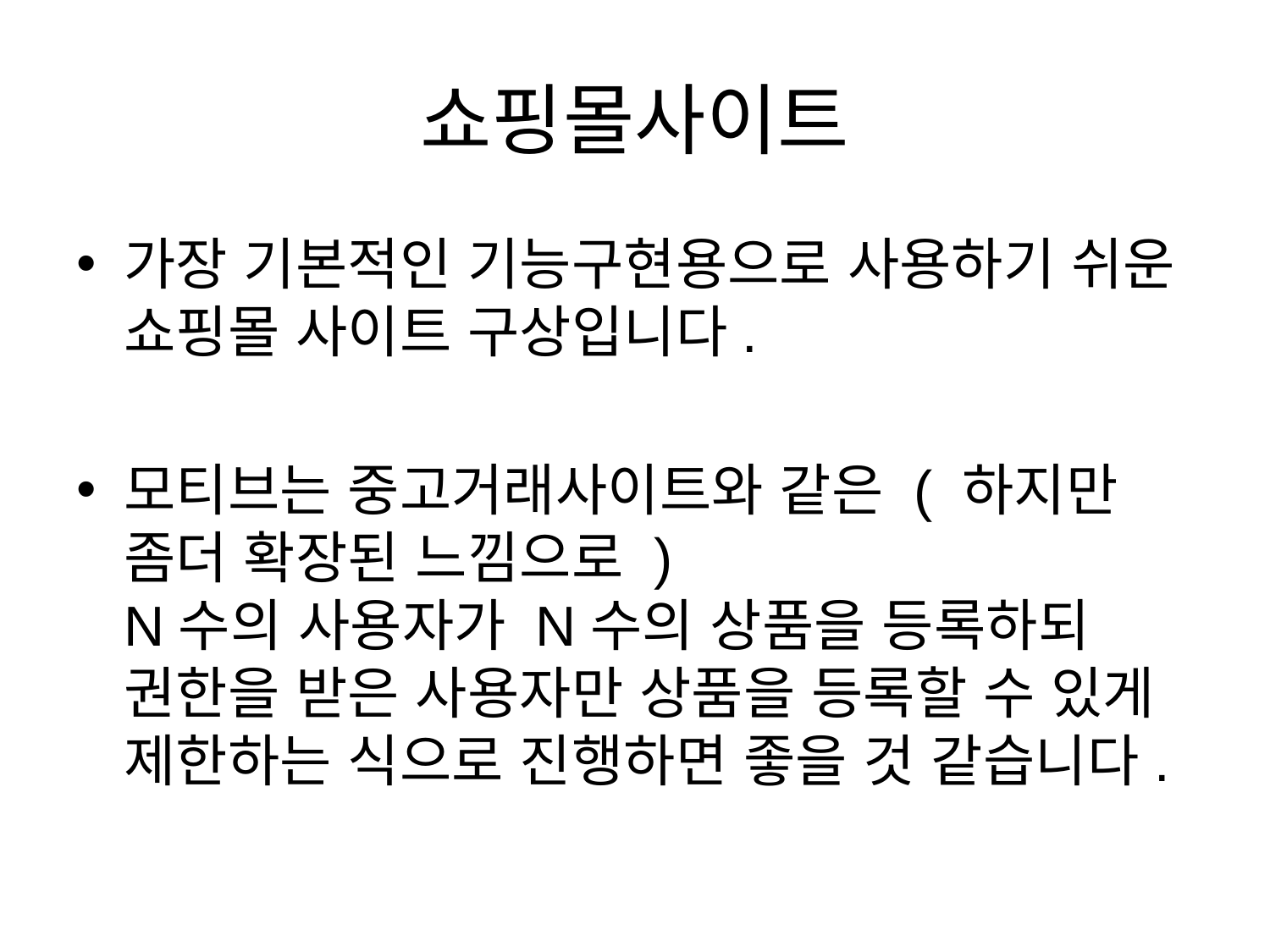

# 쇼핑몰사이트
가장 기본적인 기능구현용으로 사용하기 쉬운 쇼핑몰 사이트 구상입니다.

모티브는 중고거래사이트와 같은 ( 하지만 좀더 확장된 느낌으로 )
N수의 사용자가 N수의 상품을 등록하되
권한을 받은 사용자만 상품을 등록할 수 있게 제한하는 식으로 진행하면 좋을 것 같습니다.